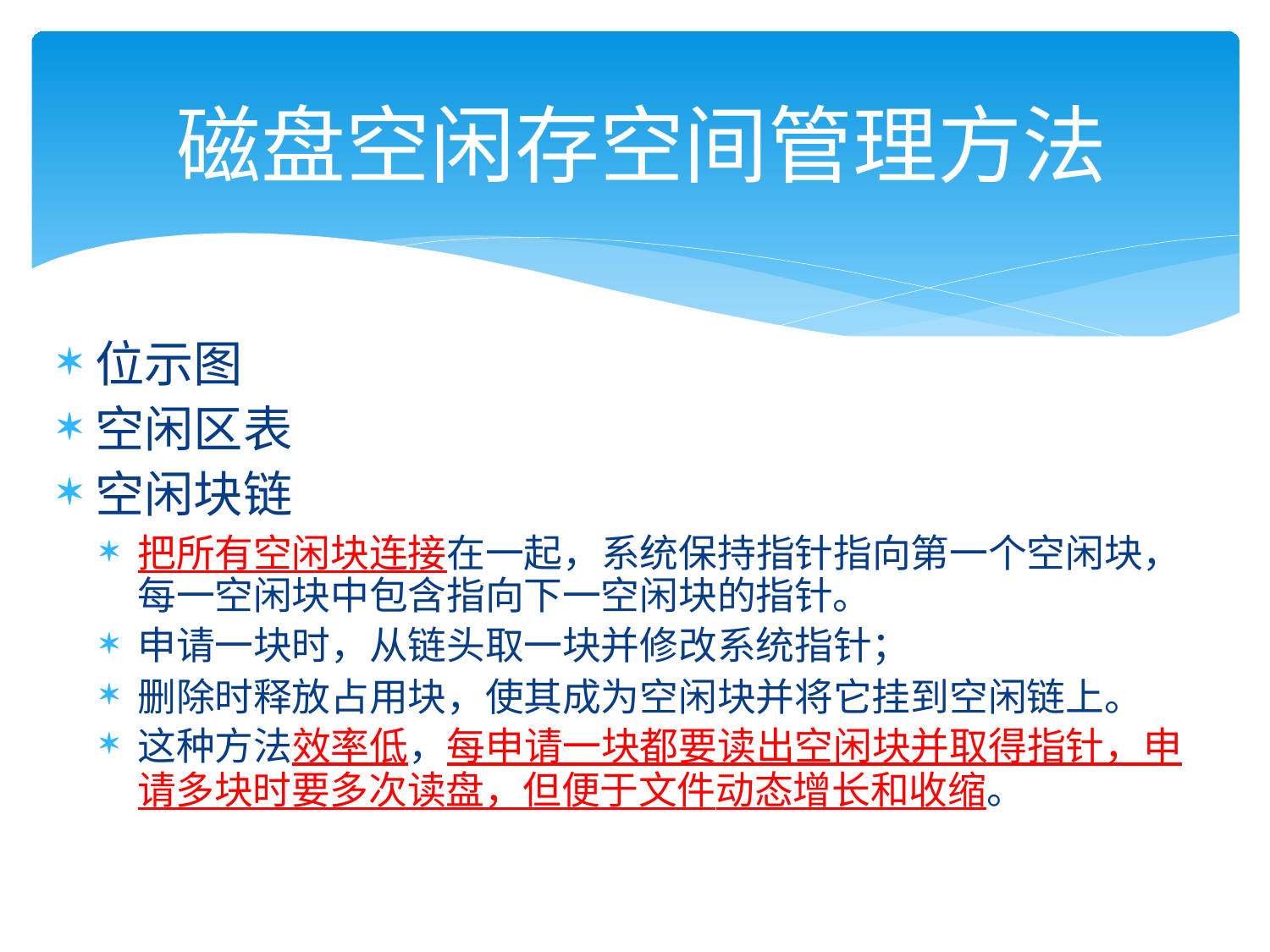

# 磁盘空闲存空间管理方法
位示图
空闲区表
空闲块链
把所有空闲块连接在一起，系统保持指针指向第一个空闲块， 每一空闲块中包含指向下一空闲块的指针。
申请一块时，从链头取一块并修改系统指针；
删除时释放占用块，使其成为空闲块并将它挂到空闲链上。
这种方法效率低，每申请一块都要读出空闲块并取得指针，申
请多块时要多次读盘，但便于文件动态增长和收缩。

132